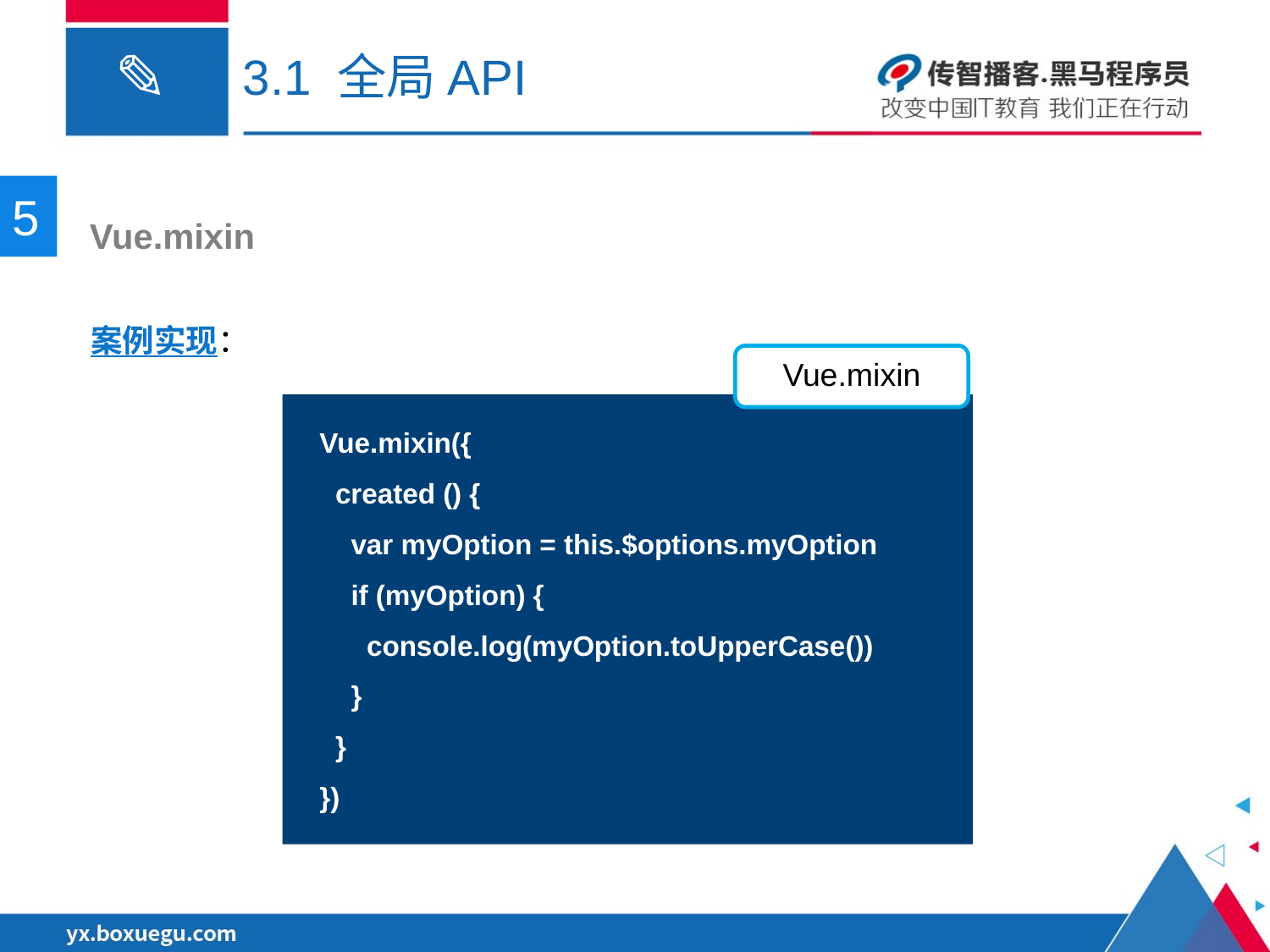

# 3.1 全局API

5
  Vue.mixin
案例实现：
Vue.mixin

Vue.mixin({
  created () {
    var myOption = this.$options.myOption
    if (myOption) {
      console.log(myOption.toUpperCase())
    }
  }
})